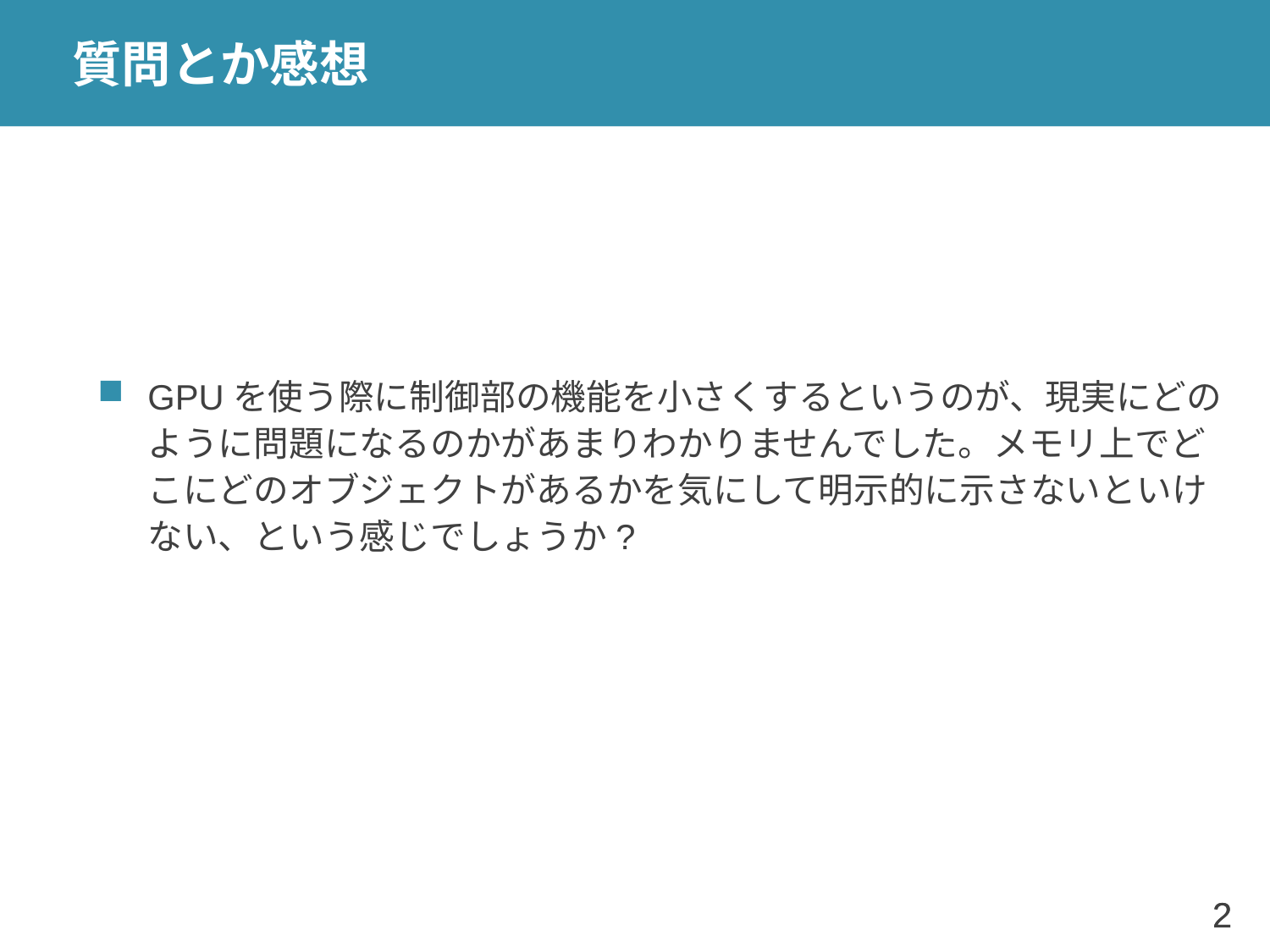

# 質問とか感想
GPUを使う際に制御部の機能を小さくするというのが、現実にどのように問題になるのかがあまりわかりませんでした。メモリ上でどこにどのオブジェクトがあるかを気にして明示的に示さないといけない、という感じでしょうか?